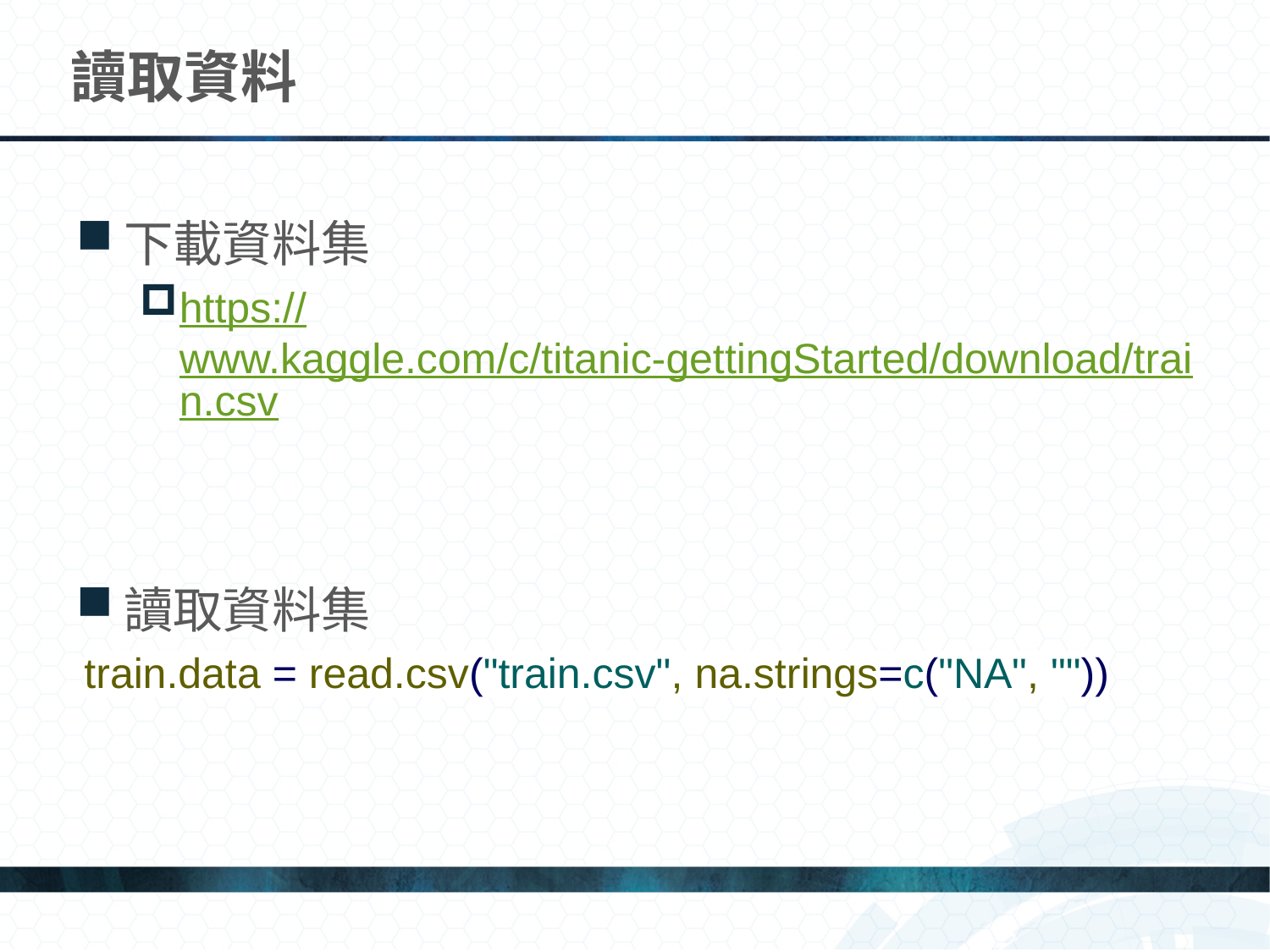

# 讀取資料
下載資料集
https://www.kaggle.com/c/titanic-gettingStarted/download/train.csv

讀取資料集
train.data = read.csv("train.csv", na.strings=c("NA", ""))